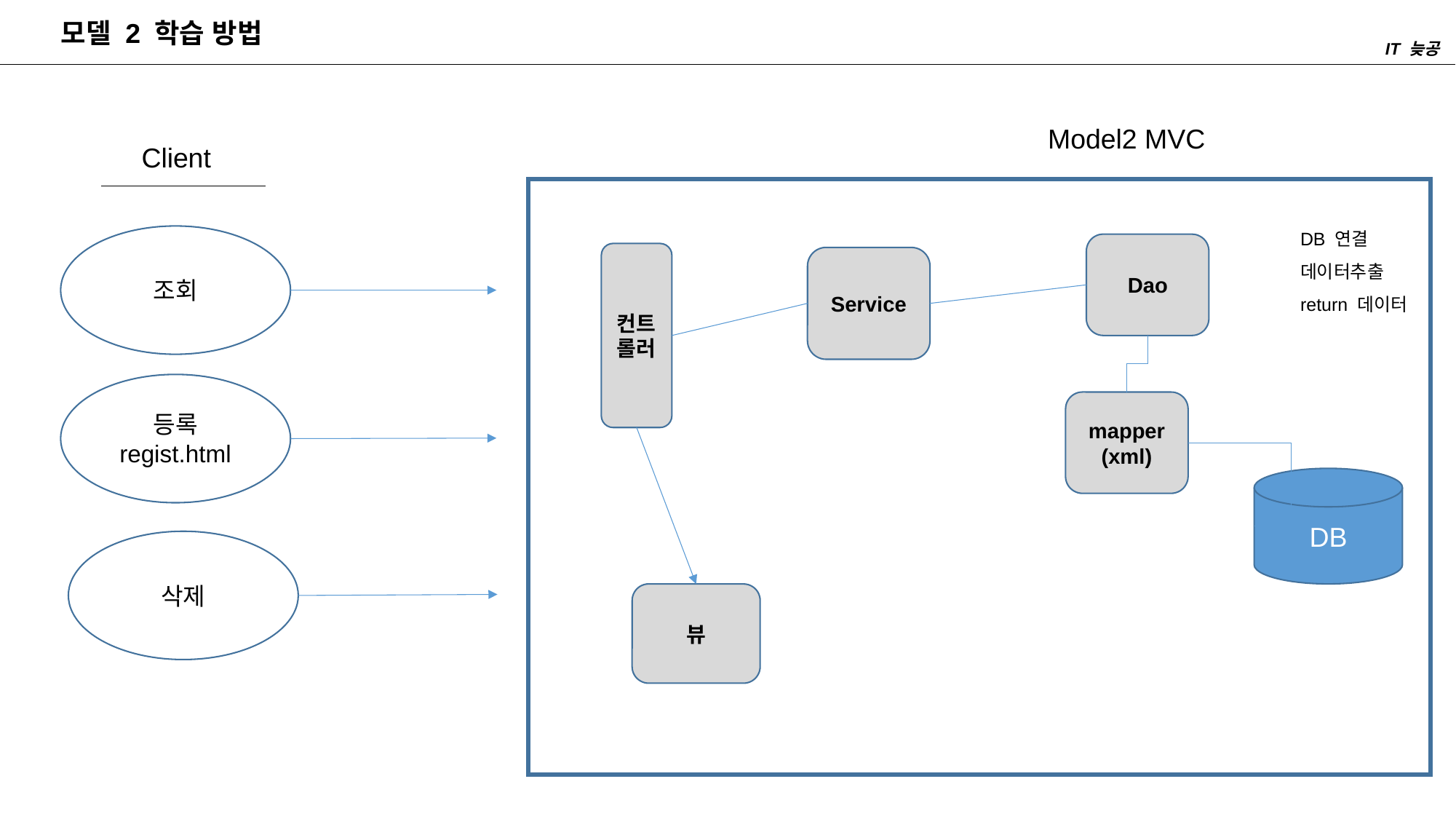

모델 2 학습 방법
IT 늦공
Model2 MVC
Client

DB 연결
데이터추출
return 데이터
조회
Dao
컨트
롤러
Service
등록
regist.html
mapper
(xml)
DB
삭제
뷰